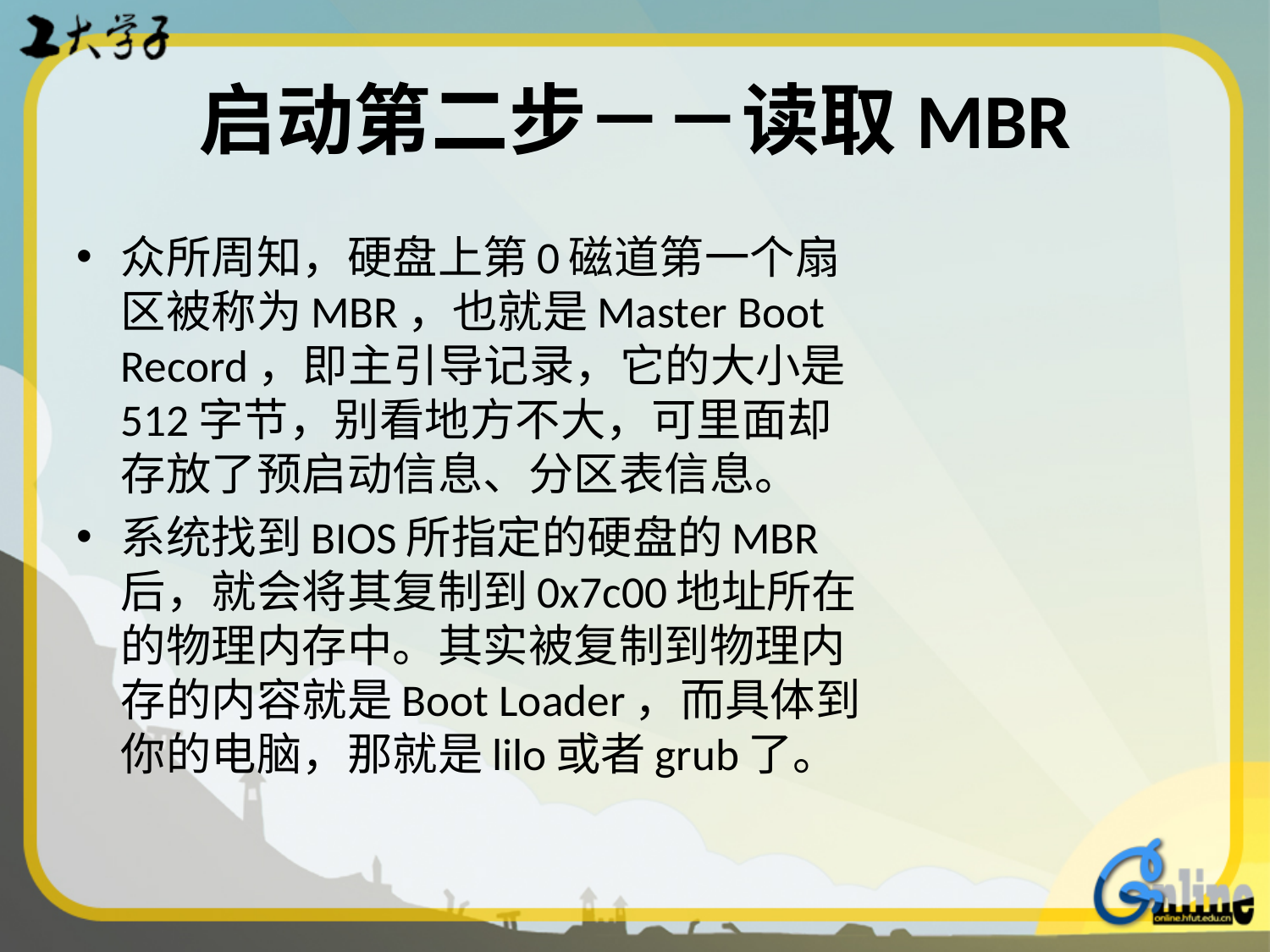

# 启动第二步－－读取MBR
众所周知，硬盘上第0磁道第一个扇区被称为MBR，也就是Master Boot Record，即主引导记录，它的大小是512字节，别看地方不大，可里面却存放了预启动信息、分区表信息。
系统找到BIOS所指定的硬盘的MBR后，就会将其复制到0x7c00地址所在的物理内存中。其实被复制到物理内存的内容就是Boot Loader，而具体到你的电脑，那就是lilo或者grub了。